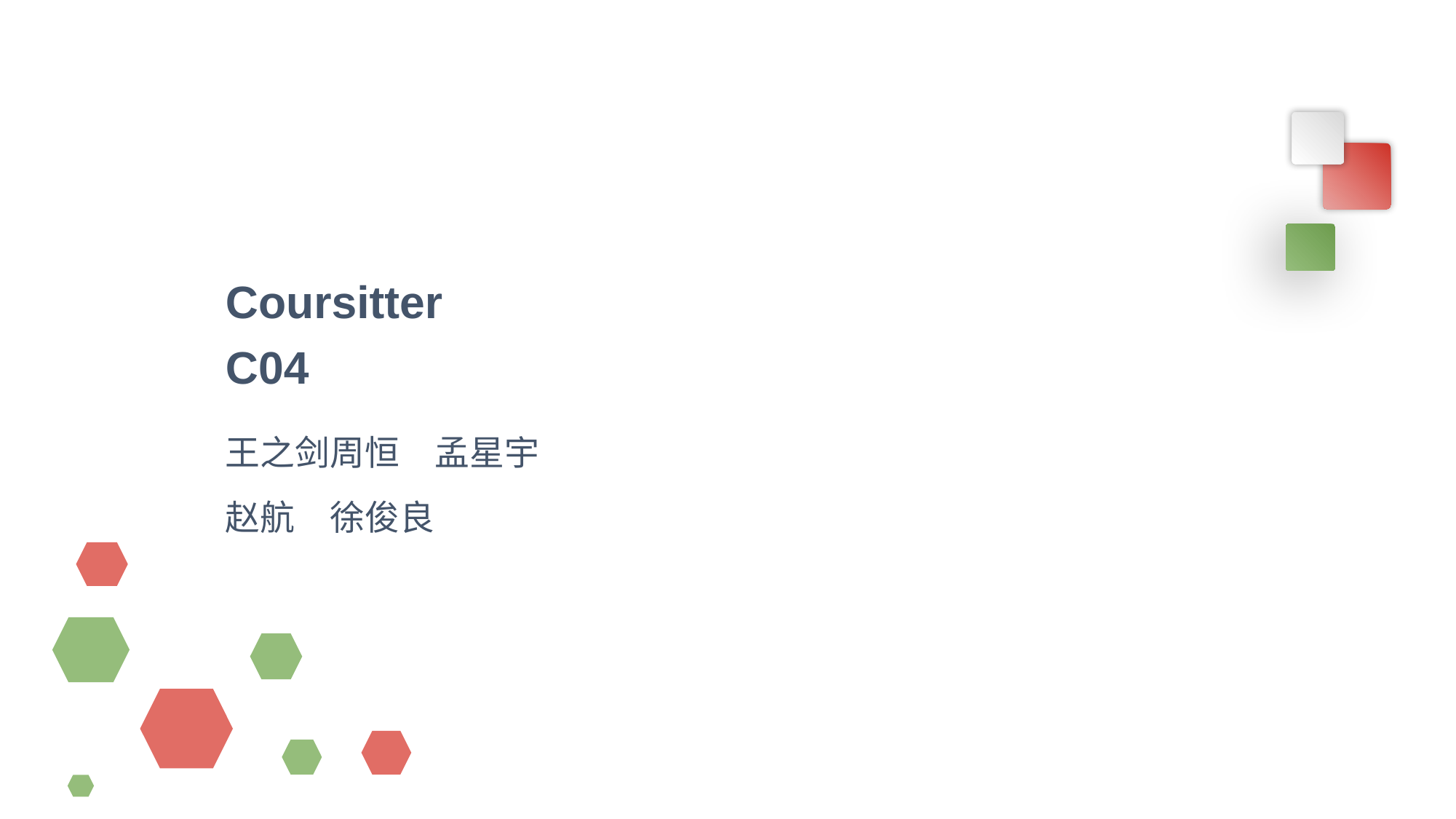

# Coursitter C04
王之剑		周恒		孟星宇
赵航		徐俊良